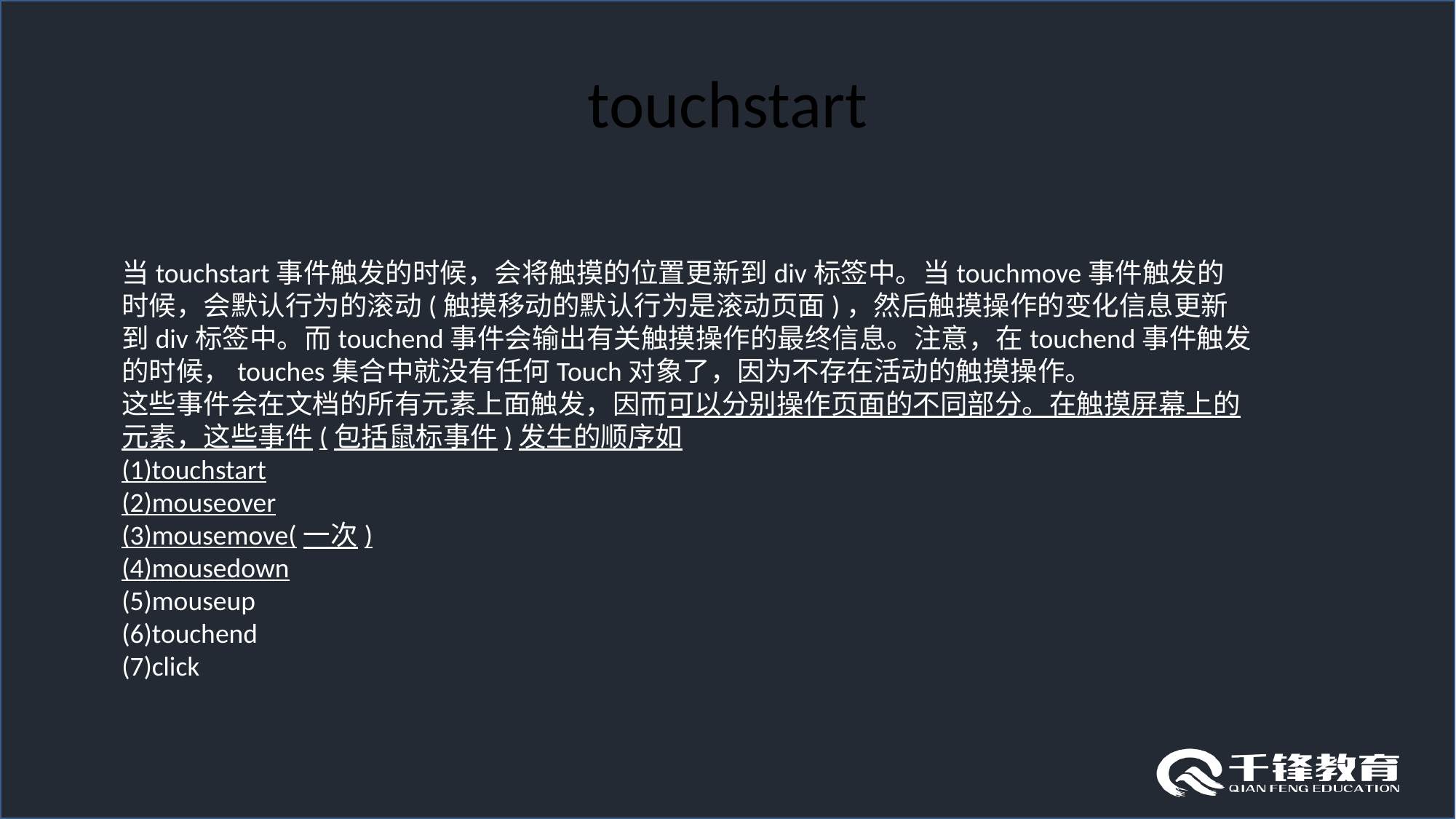

# touchstart

当touchstart事件触发的时候，会将触摸的位置更新到div标签中。当touchmove事件触发的时候，会默认行为的滚动(触摸移动的默认行为是滚动页面)，然后触摸操作的变化信息更新到div标签中。而touchend事件会输出有关触摸操作的最终信息。注意，在touchend事件触发的时候，touches集合中就没有任何Touch对象了，因为不存在活动的触摸操作。
这些事件会在文档的所有元素上面触发，因而可以分别操作页面的不同部分。在触摸屏幕上的元素，这些事件(包括鼠标事件)发生的顺序如
(1)touchstart
(2)mouseover
(3)mousemove(一次)
(4)mousedown
(5)mouseup
(6)touchend
(7)click